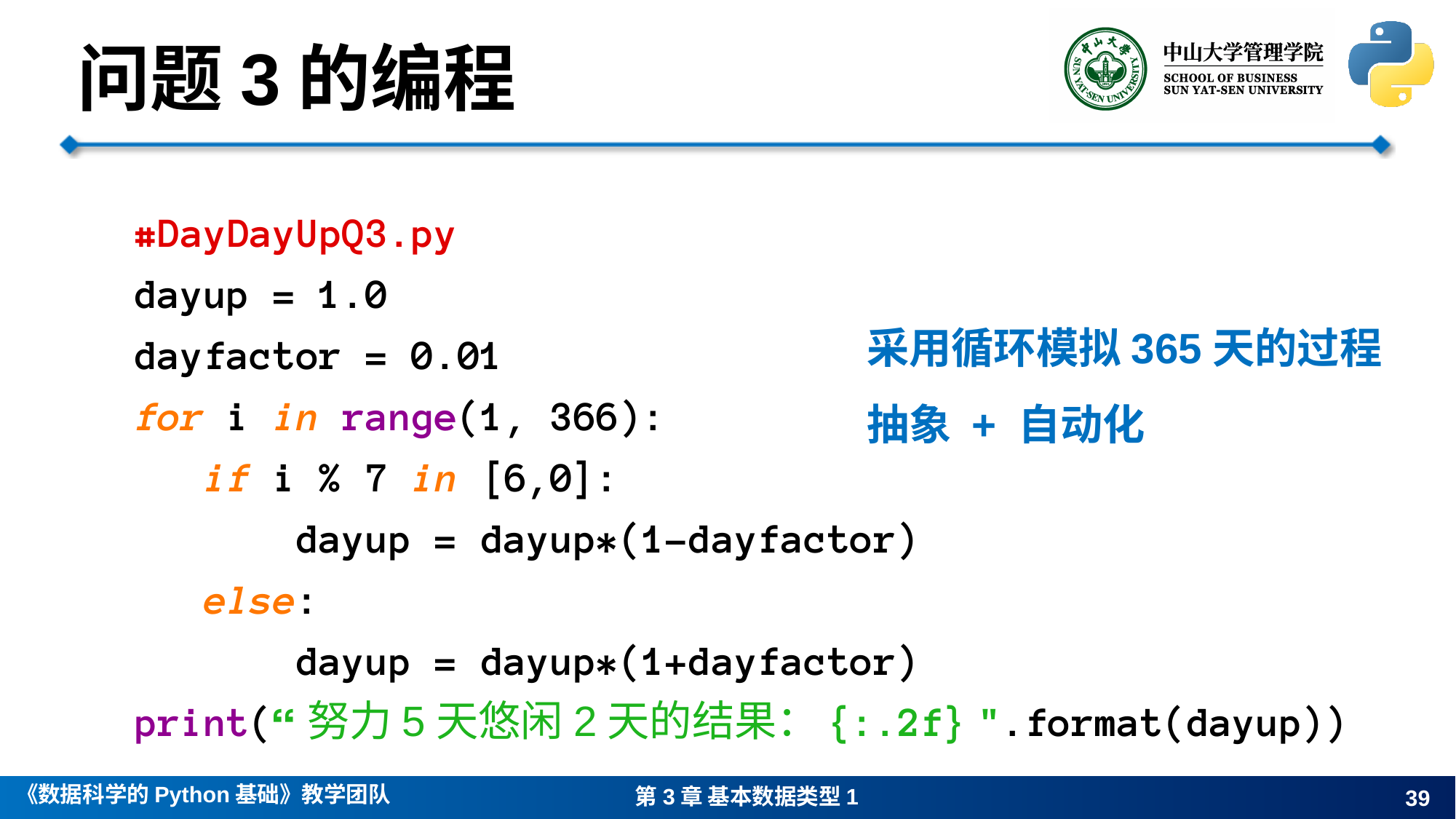

问题3的编程
#DayDayUpQ3.py
dayup = 1.0
dayfactor = 0.01
for i in range(1, 366):
   if i % 7 in [6,0]:
       dayup = dayup*(1-dayfactor)
   else:
       dayup = dayup*(1+dayfactor)
print(“努力5天悠闲2天的结果：{:.2f} ".format(dayup))
采用循环模拟365天的过程
抽象 + 自动化